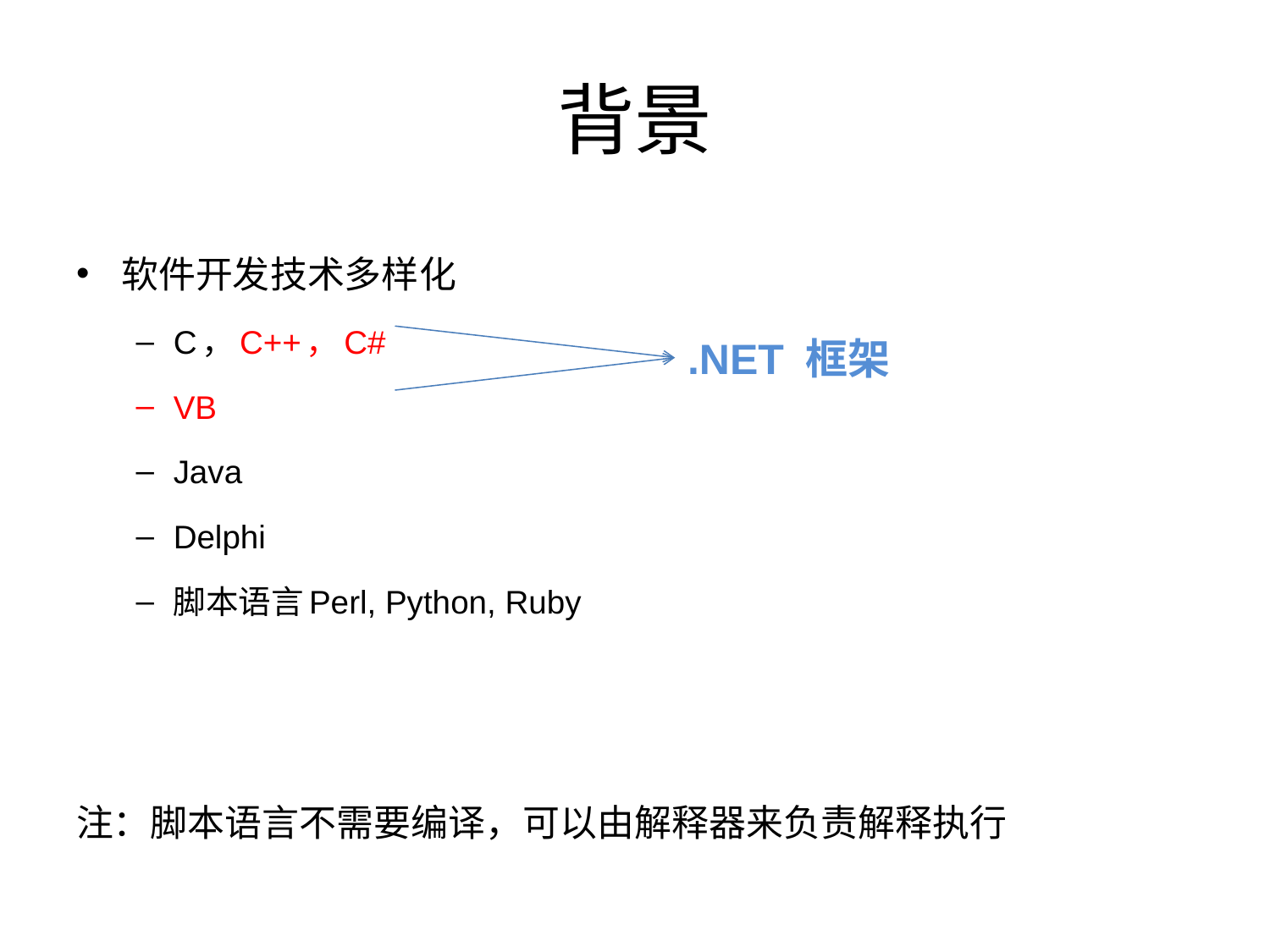

# 背景
软件开发技术多样化
C，C++，C#
VB
Java
Delphi
脚本语言Perl, Python, Ruby

注：脚本语言不需要编译，可以由解释器来负责解释执行

.NET 框架